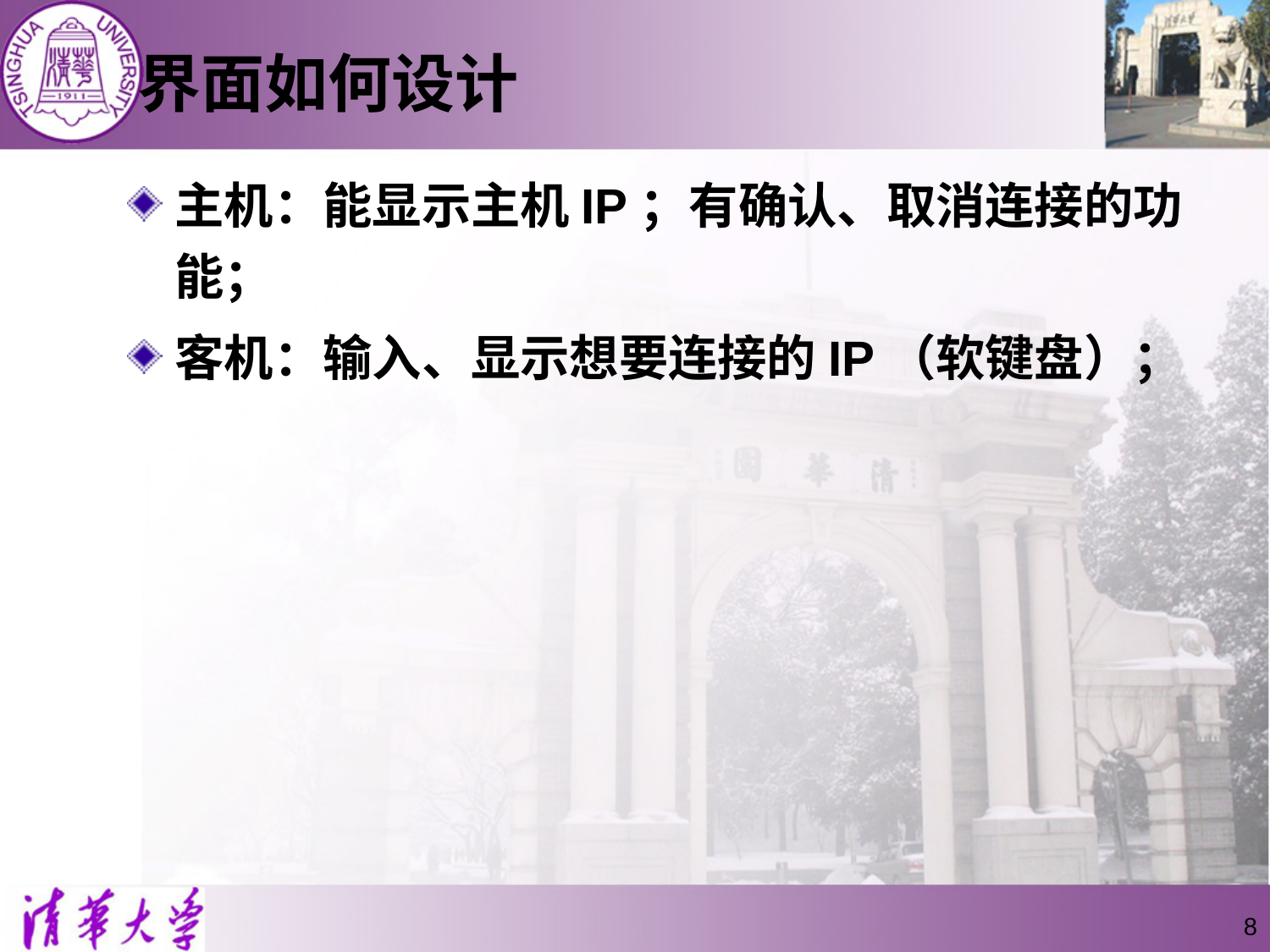

# 界面如何设计
主机：能显示主机IP；有确认、取消连接的功能；
客机：输入、显示想要连接的IP（软键盘）；
8